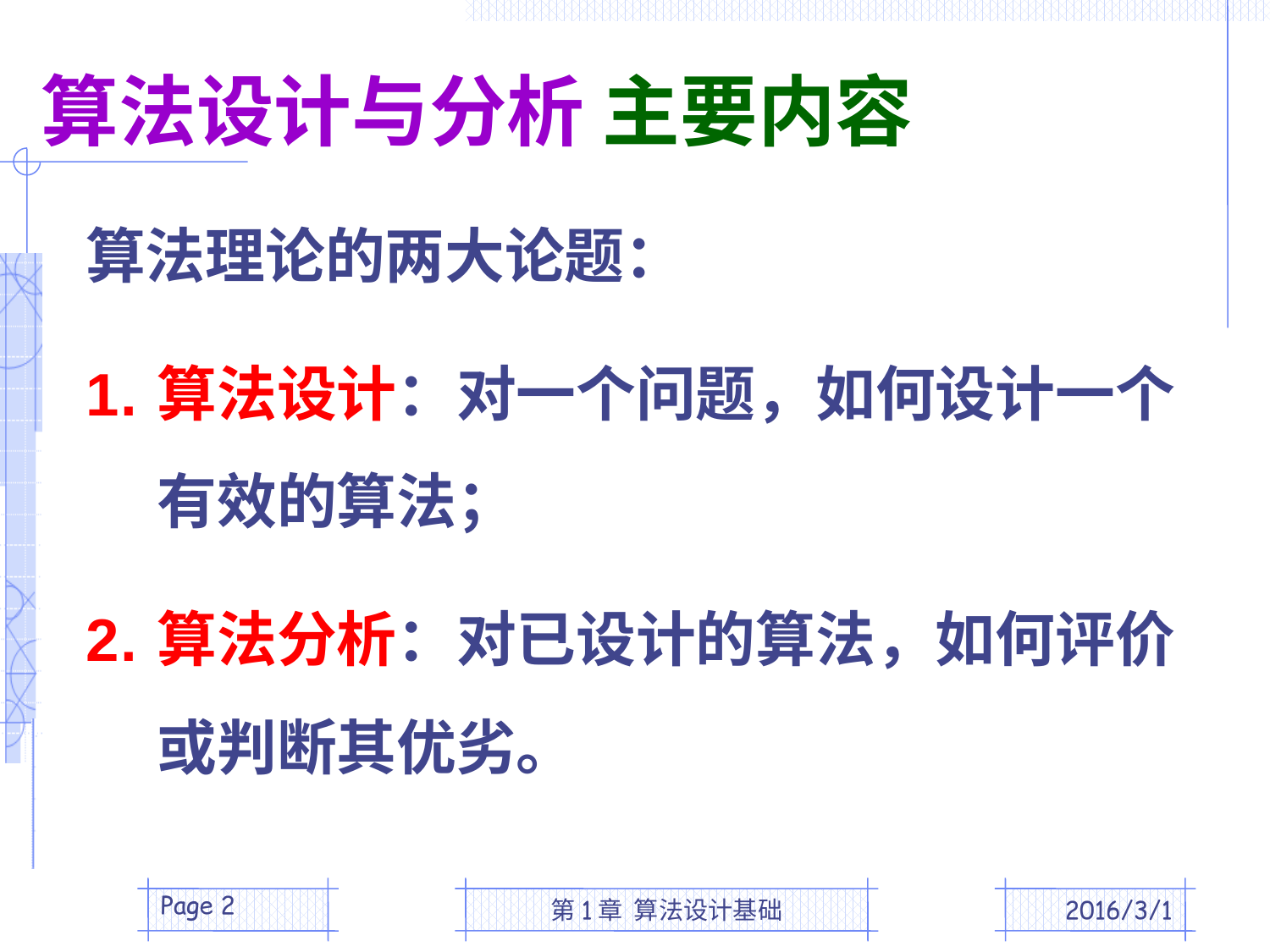

# 算法设计与分析 主要内容
算法理论的两大论题：
算法设计：对一个问题，如何设计一个有效的算法；
算法分析：对已设计的算法，如何评价或判断其优劣。
Page 2
第1章  算法设计基础
2016/3/1